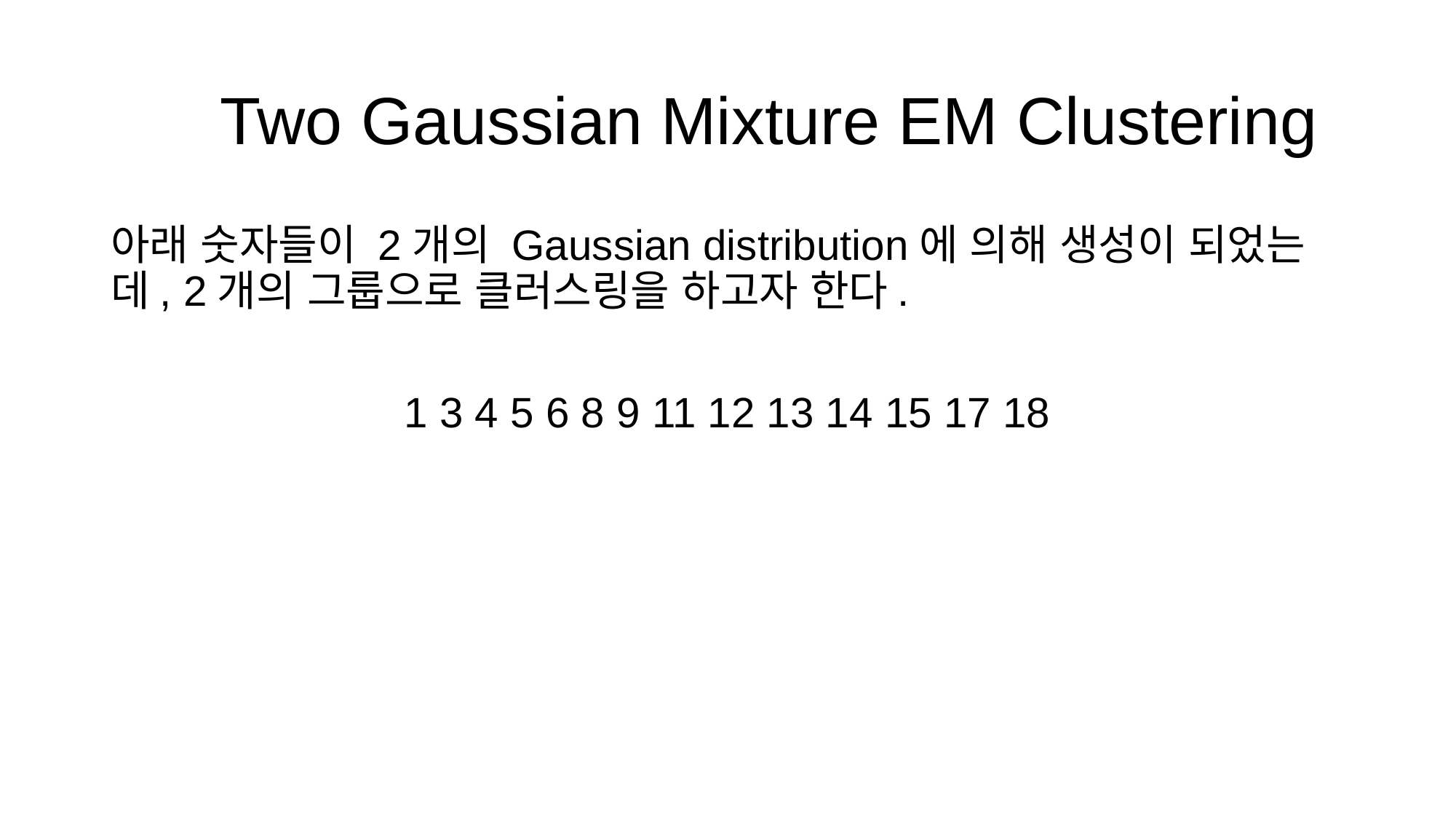

# Two Gaussian Mixture EM Clustering
아래 숫자들이 2개의 Gaussian distribution에 의해 생성이 되었는데, 2개의 그룹으로 클러스링을 하고자 한다.

1 3 4 5 6 8 9 11 12 13 14 15 17 18